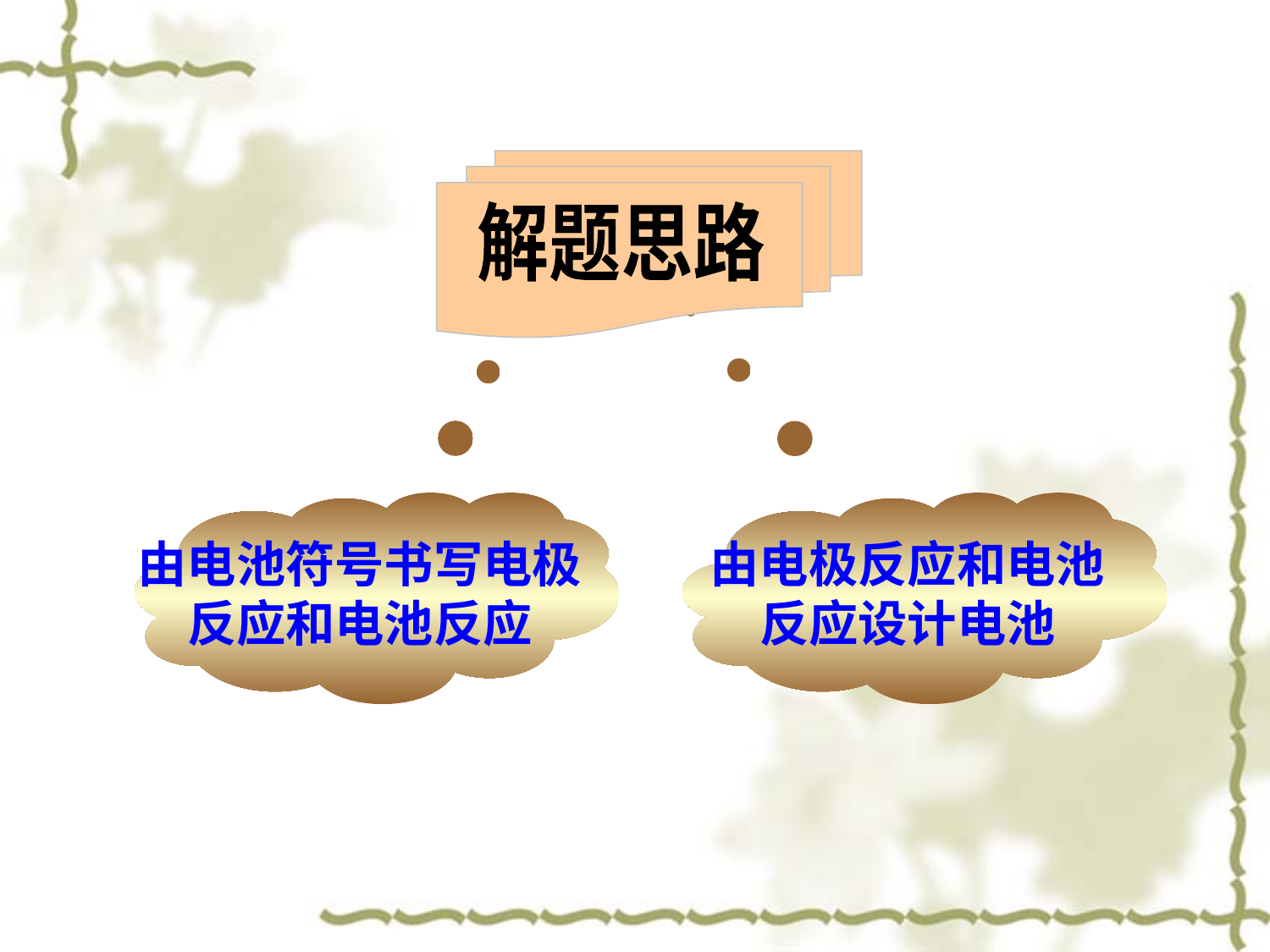

解题思路
由电池符号书写电极
反应和电池反应
由电极反应和电池
反应设计电池